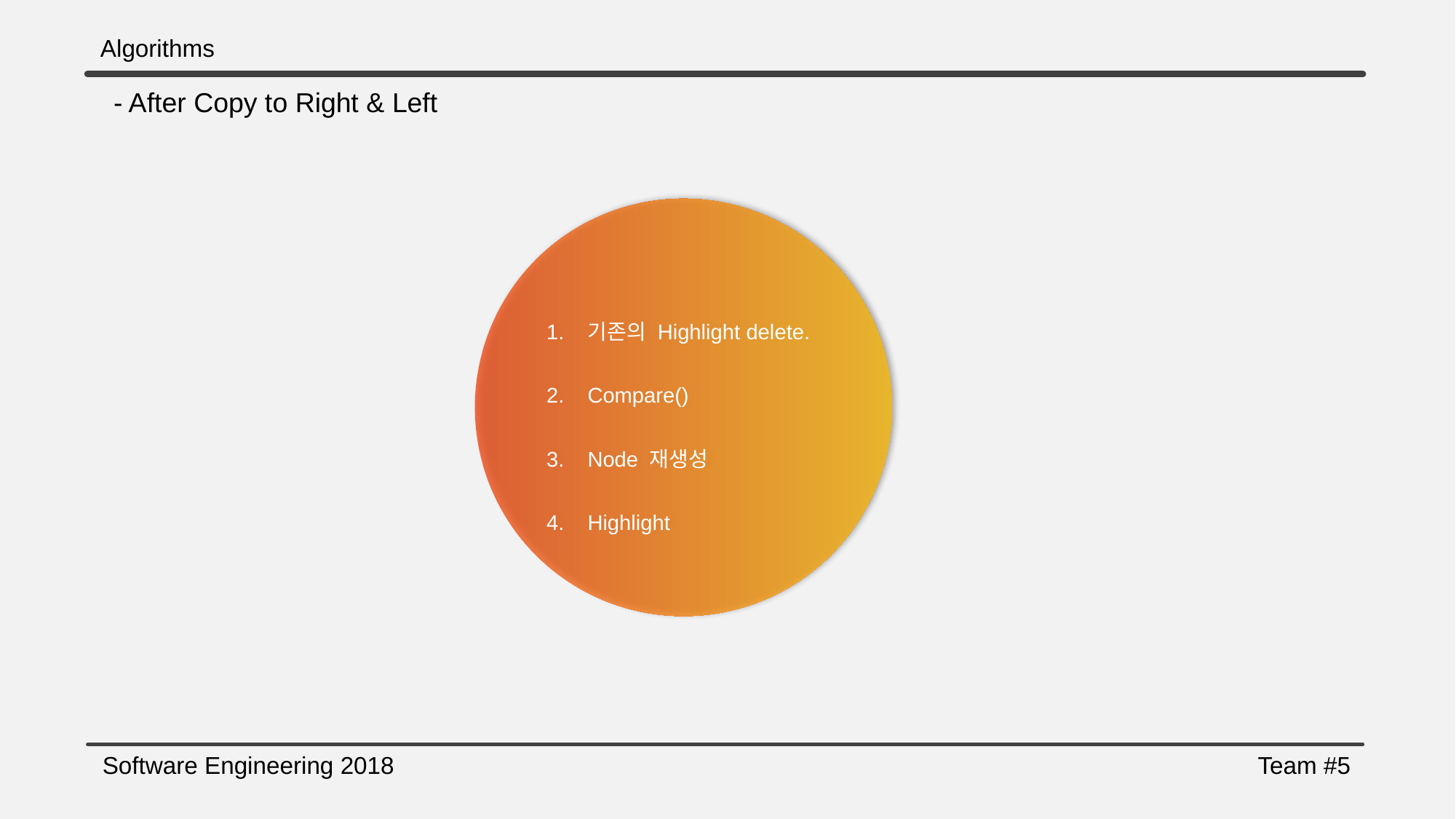

Algorithms
- After Copy to Right & Left
기존의 Highlight delete.
Compare()
Node 재생성
Highlight

Software Engineering 2018
Team #5